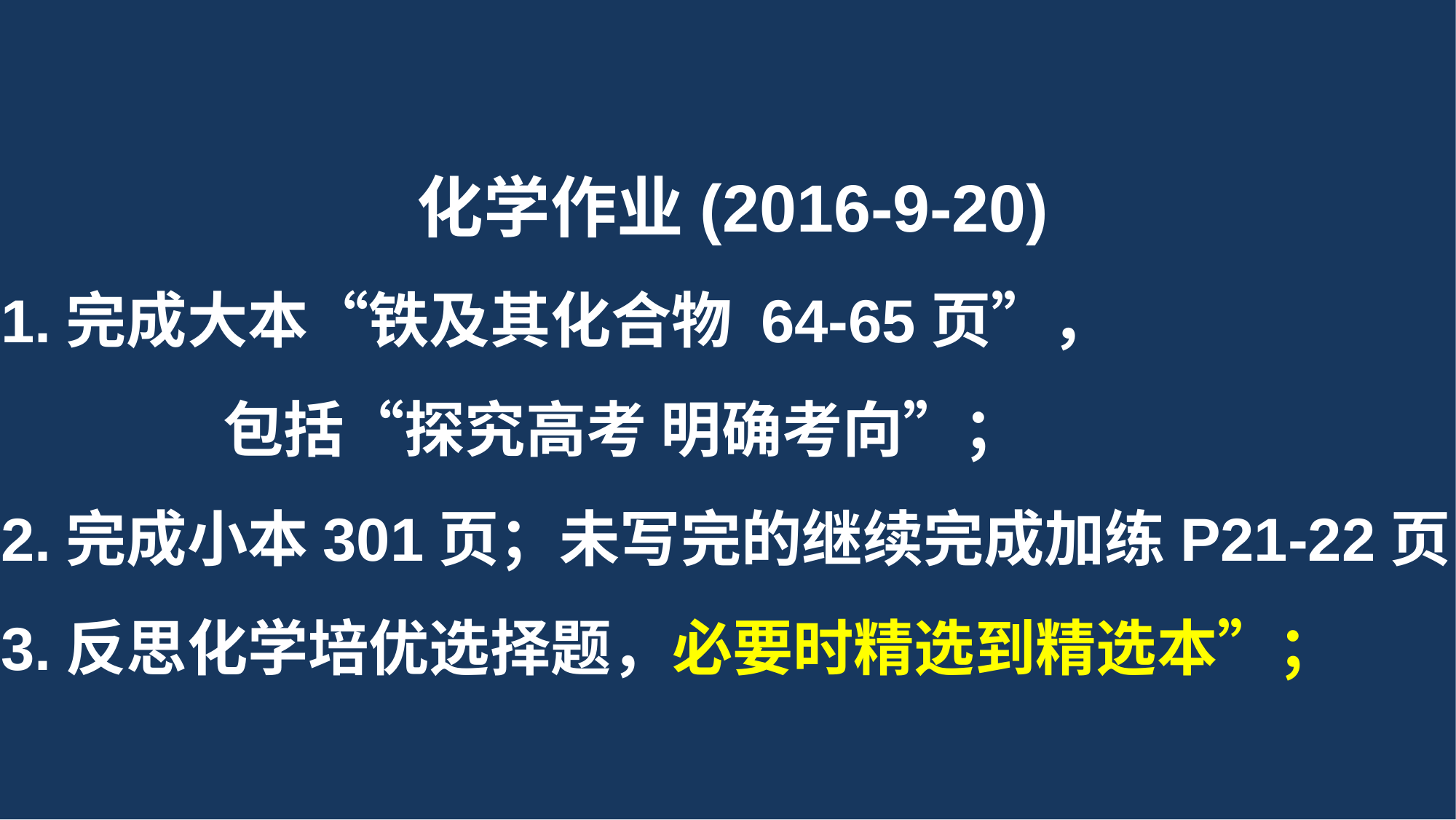

化学作业(2016-9-20)
1.完成大本“铁及其化合物 64-65页”，
               包括“探究高考 明确考向”；
2.完成小本301页；未写完的继续完成加练P21-22页；
3.反思化学培优选择题，必要时精选到精选本”；